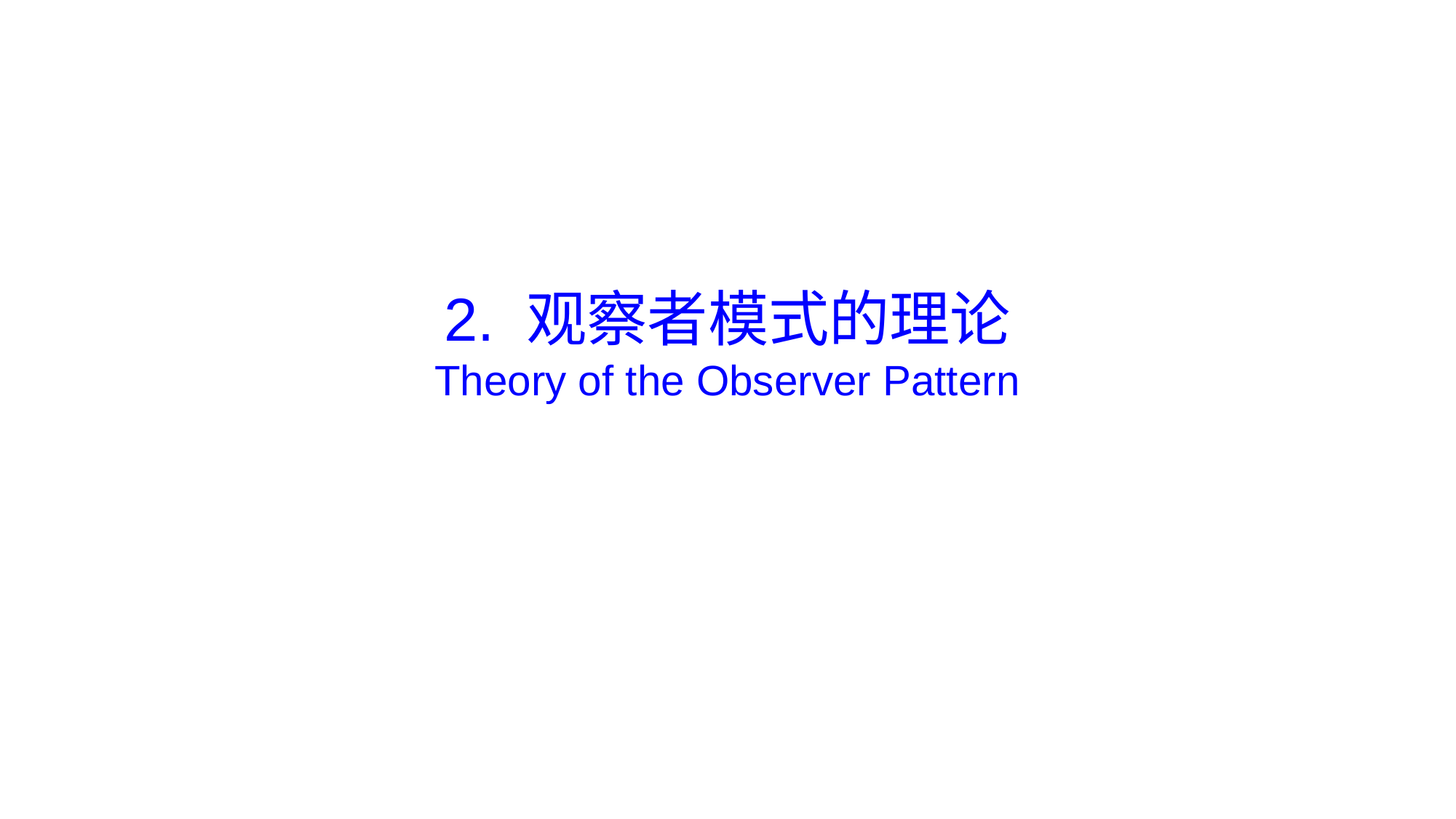

# 2. 观察者模式的理论 Theory of the Observer Pattern

22